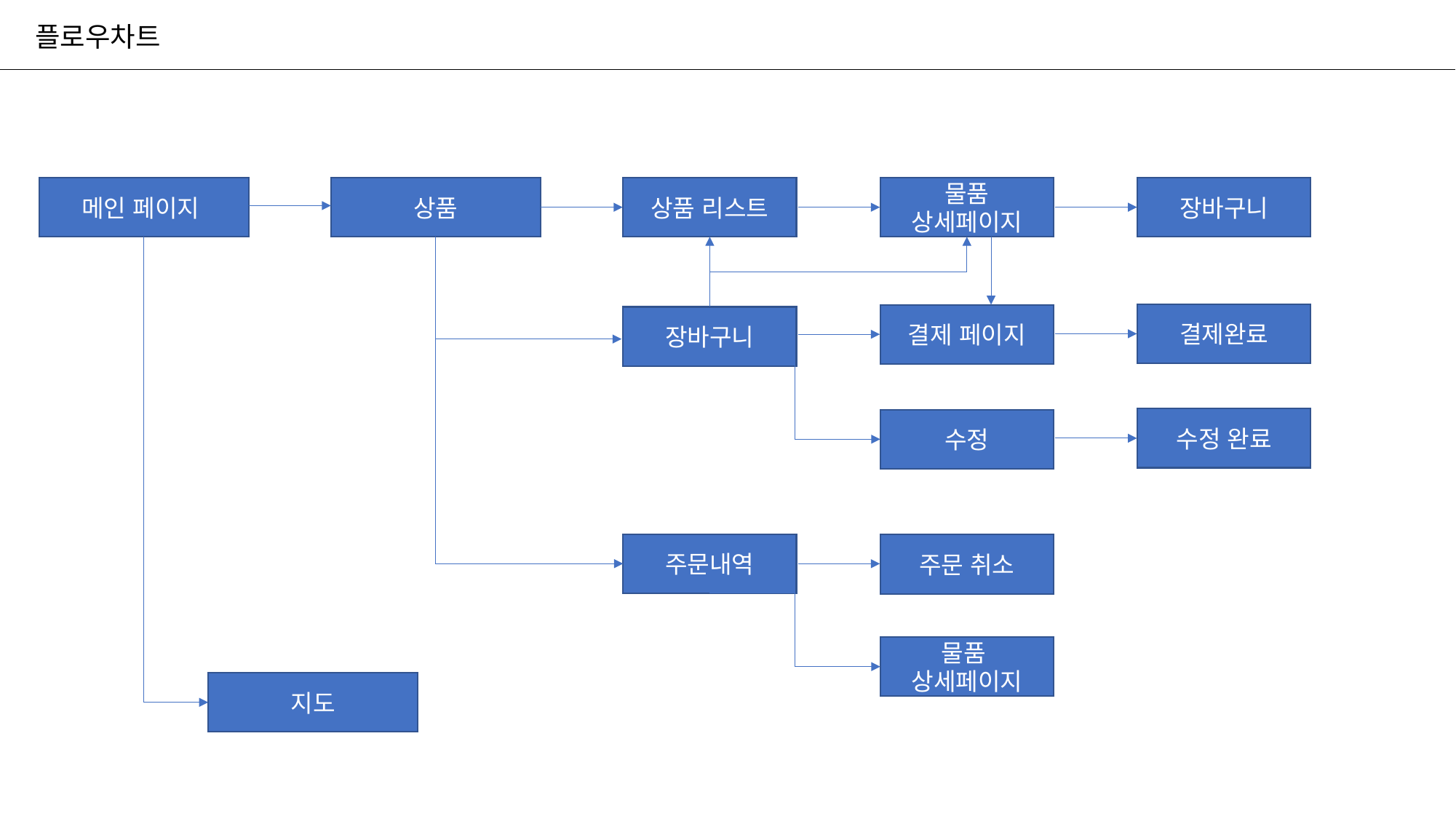

플로우차트
메인 페이지
상품
상품 리스트
물품
상세페이지
장바구니
결제완료
결제 페이지
장바구니
수정 완료
수정
주문내역
주문 취소
물품
상세페이지
지도